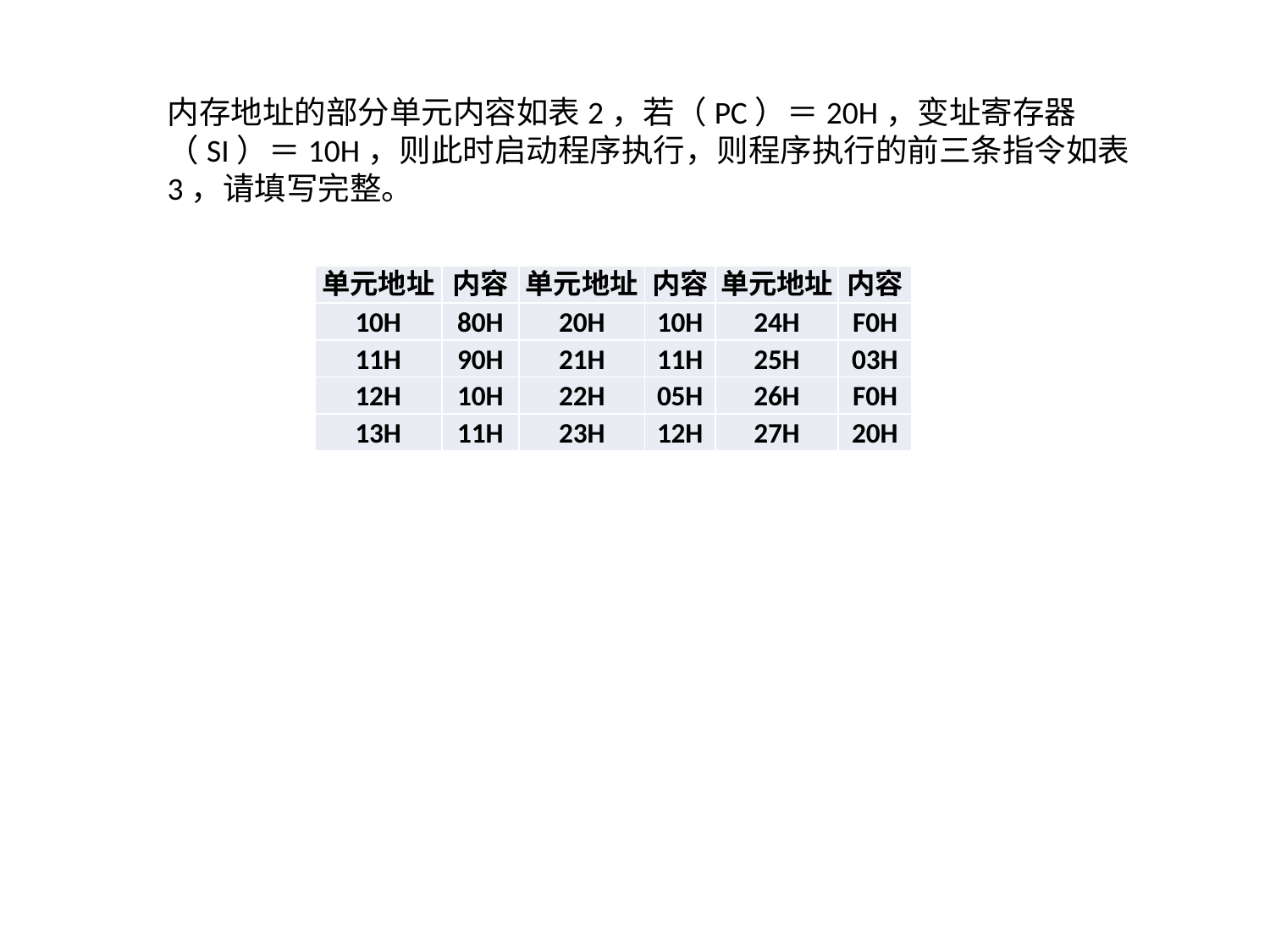

内存地址的部分单元内容如表2，若（PC）＝20H，变址寄存器（SI）＝10H，则此时启动程序执行，则程序执行的前三条指令如表3，请填写完整。
| 单元地址 | 内容 | 单元地址 | 内容 | 单元地址 | 内容 |
| --- | --- | --- | --- | --- | --- |
| 10H | 80H | 20H | 10H | 24H | F0H |
| 11H | 90H | 21H | 11H | 25H | 03H |
| 12H | 10H | 22H | 05H | 26H | F0H |
| 13H | 11H | 23H | 12H | 27H | 20H |